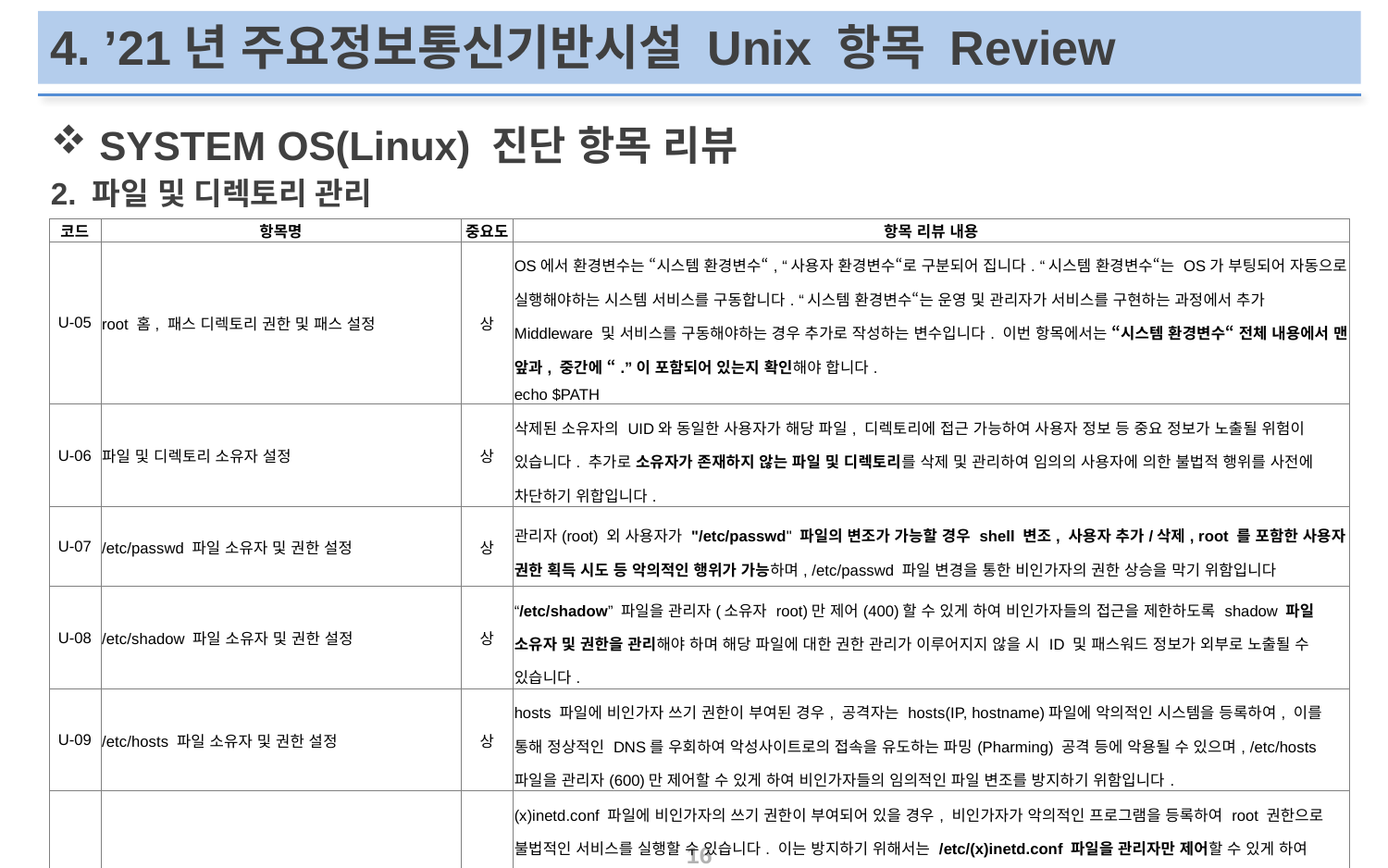

# 4. ’21년 주요정보통신기반시설 Unix 항목 Review
SYSTEM OS(Linux) 진단 항목 리뷰
2. 파일 및 디렉토리 관리
| 코드 | 항목명 | 중요도 | 항목 리뷰 내용 |
| --- | --- | --- | --- |
| U-05 | root 홈, 패스 디렉토리 권한 및 패스 설정 | 상 | OS에서 환경변수는 “시스템 환경변수“, “사용자 환경변수“로 구분되어 집니다. “시스템 환경변수“는 OS가 부팅되어 자동으로 실행해야하는 시스템 서비스를 구동합니다. “시스템 환경변수“는 운영 및 관리자가 서비스를 구현하는 과정에서 추가 Middleware 및 서비스를 구동해야하는 경우 추가로 작성하는 변수입니다. 이번 항목에서는 “시스템 환경변수“ 전체 내용에서 맨 앞과, 중간에 “.”이 포함되어 있는지 확인해야 합니다. echo $PATH |
| U-06 | 파일 및 디렉토리 소유자 설정 | 상 | 삭제된 소유자의 UID와 동일한 사용자가 해당 파일, 디렉토리에 접근 가능하여 사용자 정보 등 중요 정보가 노출될 위험이 있습니다. 추가로 소유자가 존재하지 않는 파일 및 디렉토리를 삭제 및 관리하여 임의의 사용자에 의한 불법적 행위를 사전에 차단하기 위합입니다. |
| U-07 | /etc/passwd 파일 소유자 및 권한 설정 | 상 | 관리자(root) 외 사용자가 "/etc/passwd" 파일의 변조가 가능할 경우 shell 변조, 사용자 추가/삭제, root 를 포함한 사용자 권한 획득 시도 등 악의적인 행위가 가능하며, /etc/passwd 파일 변경을 통한 비인가자의 권한 상승을 막기 위함입니다 |
| U-08 | /etc/shadow 파일 소유자 및 권한 설정 | 상 | “/etc/shadow” 파일을 관리자(소유자 root)만 제어(400)할 수 있게 하여 비인가자들의 접근을 제한하도록 shadow 파일 소유자 및 권한을 관리해야 하며 해당 파일에 대한 권한 관리가 이루어지지 않을 시 ID 및 패스워드 정보가 외부로 노출될 수 있습니다. |
| U-09 | /etc/hosts 파일 소유자 및 권한 설정 | 상 | hosts 파일에 비인가자 쓰기 권한이 부여된 경우, 공격자는 hosts(IP, hostname)파일에 악의적인 시스템을 등록하여, 이를 통해 정상적인 DNS를 우회하여 악성사이트로의 접속을 유도하는 파밍(Pharming) 공격 등에 악용될 수 있으며, /etc/hosts 파일을 관리자(600)만 제어할 수 있게 하여 비인가자들의 임의적인 파일 변조를 방지하기 위함입니다. |
| U-10 | /etc/(x)inetd.conf 파일 소유자 및 권한 설정 | 상 | (x)inetd.conf 파일에 비인가자의 쓰기 권한이 부여되어 있을 경우, 비인가자가 악의적인 프로그램을 등록하여 root 권한으로 불법적인 서비스를 실행할 수 있습니다. 이는 방지하기 위해서는 /etc/(x)inetd.conf 파일을 관리자만 제어할 수 있게 하여 비인가자들의 임의적인 파일 변조를 방지해야 합니다. xinetd/inetd : 인터넷슈퍼데몬(서버 내부에 xinetd 경로 내 데몬이 등록되어 있을 경우 원격지(Public망) Client가 이를 호출할 수 있게 함 |
16